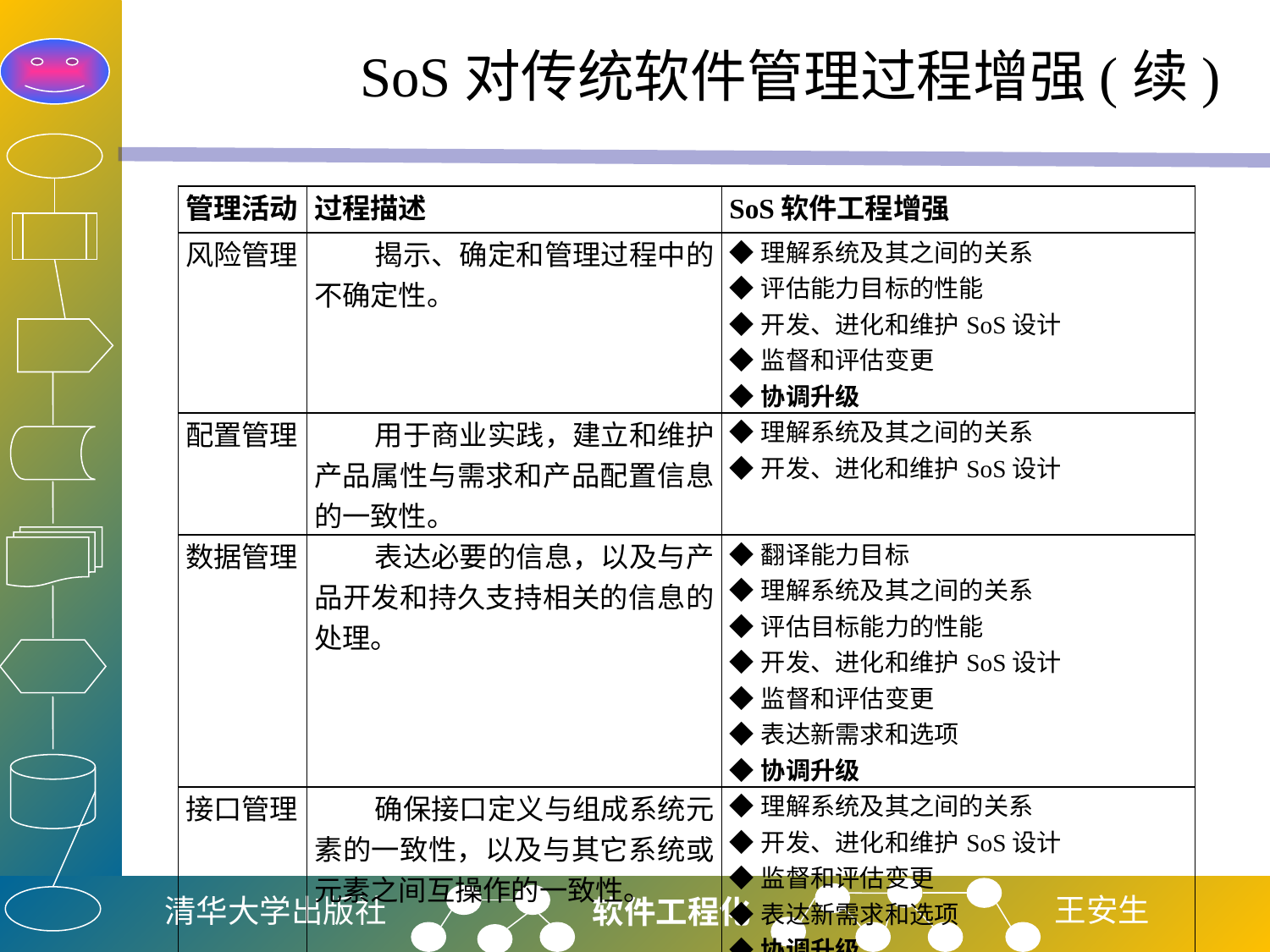

# SoS对传统软件管理过程增强(续)
| 管理活动 | 过程描述 | SoS软件工程增强 |
| --- | --- | --- |
| 风险管理 | 揭示、确定和管理过程中的不确定性。 | ◆理解系统及其之间的关系 ◆评估能力目标的性能 ◆开发、进化和维护SoS设计 ◆监督和评估变更 ◆协调升级 |
| 配置管理 | 用于商业实践，建立和维护产品属性与需求和产品配置信息的一致性。 | ◆理解系统及其之间的关系 ◆开发、进化和维护SoS设计 |
| 数据管理 | 表达必要的信息，以及与产品开发和持久支持相关的信息的处理。 | ◆翻译能力目标 ◆理解系统及其之间的关系 ◆评估目标能力的性能 ◆开发、进化和维护SoS设计 ◆监督和评估变更 ◆表达新需求和选项 ◆协调升级 |
| 接口管理 | 确保接口定义与组成系统元素的一致性，以及与其它系统或元素之间互操作的一致性。 | ◆理解系统及其之间的关系 ◆开发、进化和维护SoS设计 ◆监督和评估变更 ◆表达新需求和选项 ◆协调升级 |